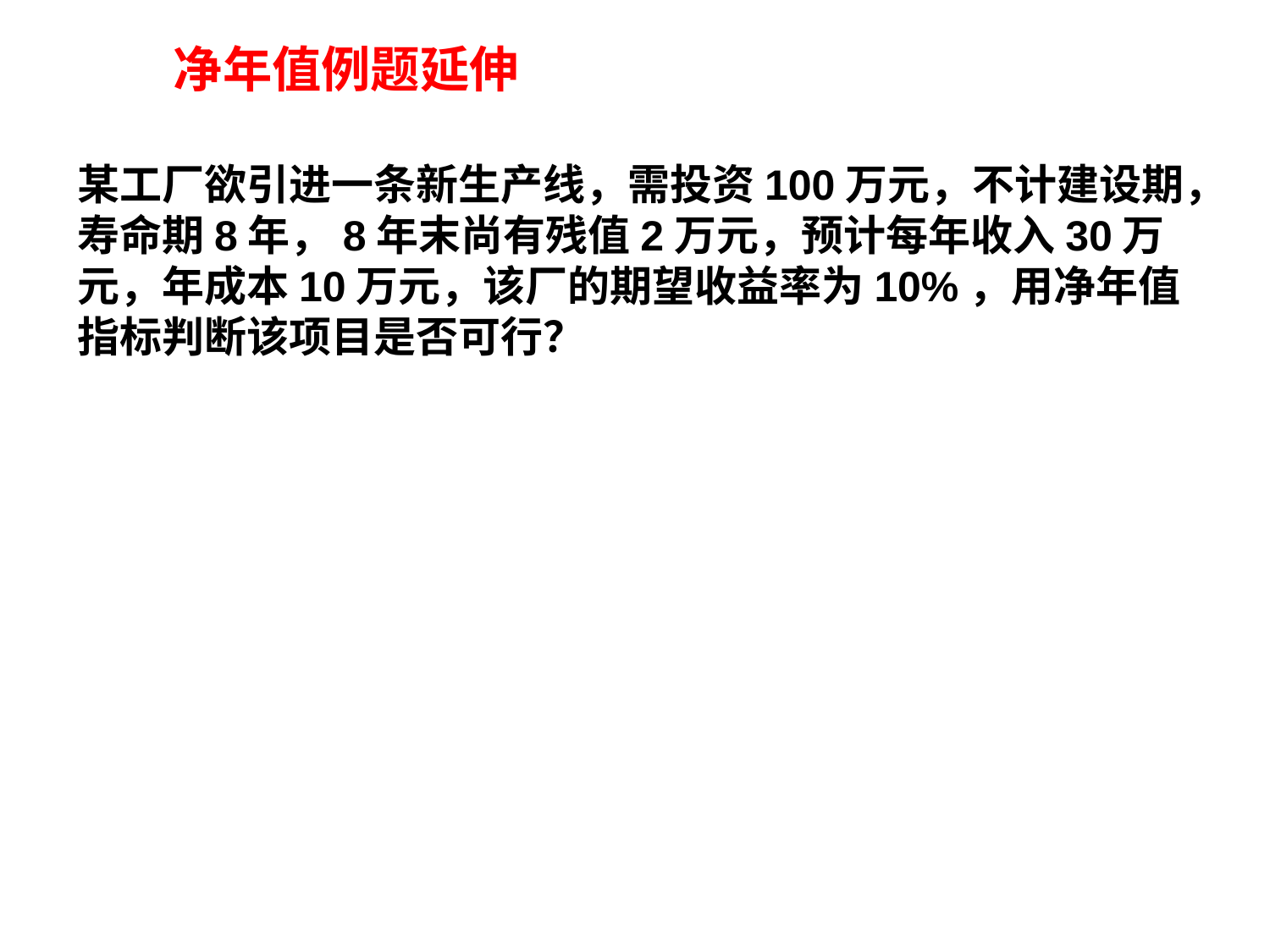

净年值例题延伸
某工厂欲引进一条新生产线，需投资100万元，不计建设期，寿命期8年，8年末尚有残值2万元，预计每年收入30万元，年成本10万元，该厂的期望收益率为10%，用净年值指标判断该项目是否可行？